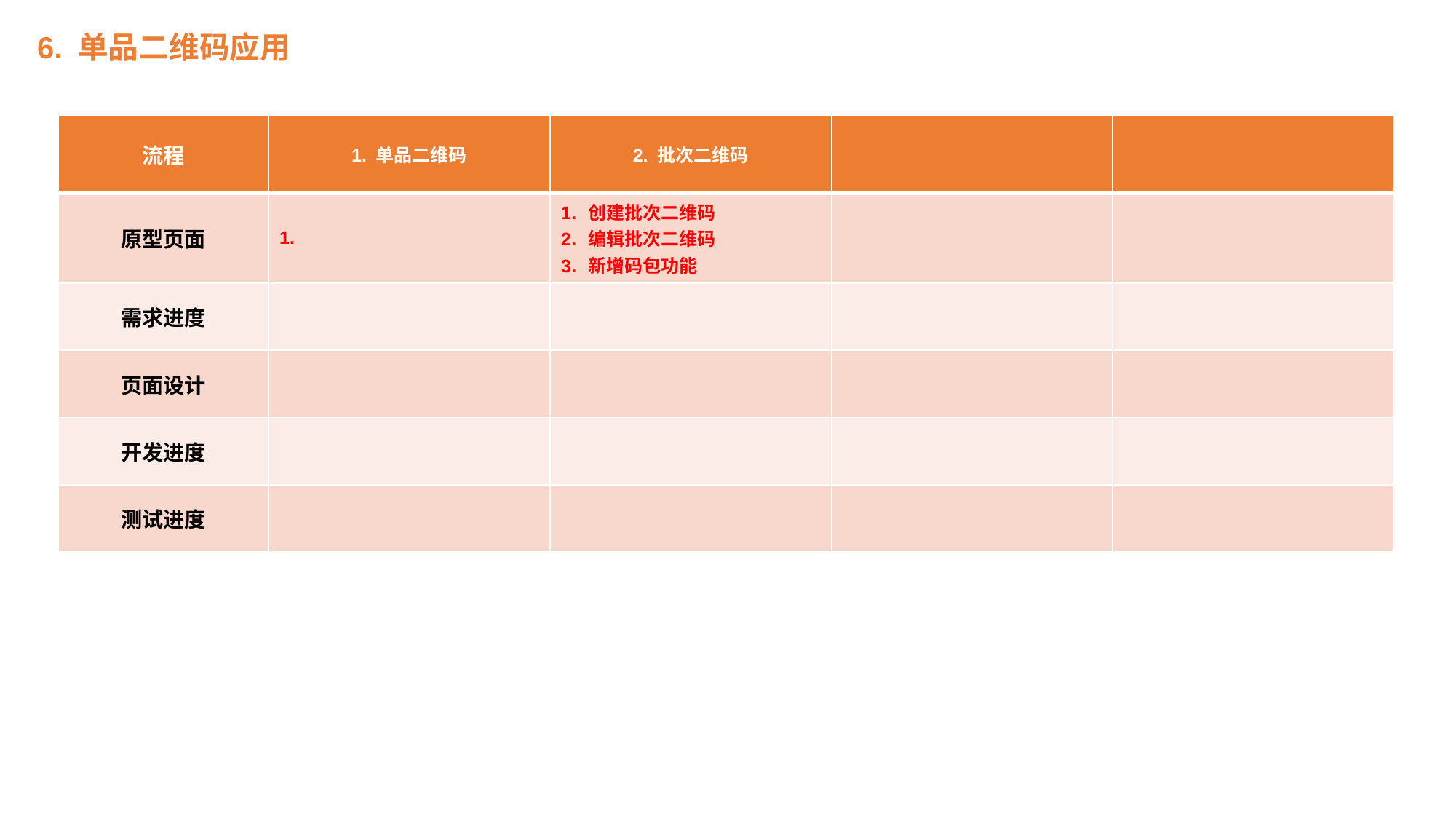

6. 单品二维码应用
| 流程 | 1. 单品二维码 | 2. 批次二维码 |  |  |
| --- | --- | --- | --- | --- |
| 原型页面 | 1. | 创建批次二维码 编辑批次二维码 新增码包功能 |  |  |
| 需求进度 |  |  |  |  |
| 页面设计 |  |  |  |  |
| 开发进度 |  |  |  |  |
| 测试进度 |  |  |  |  |